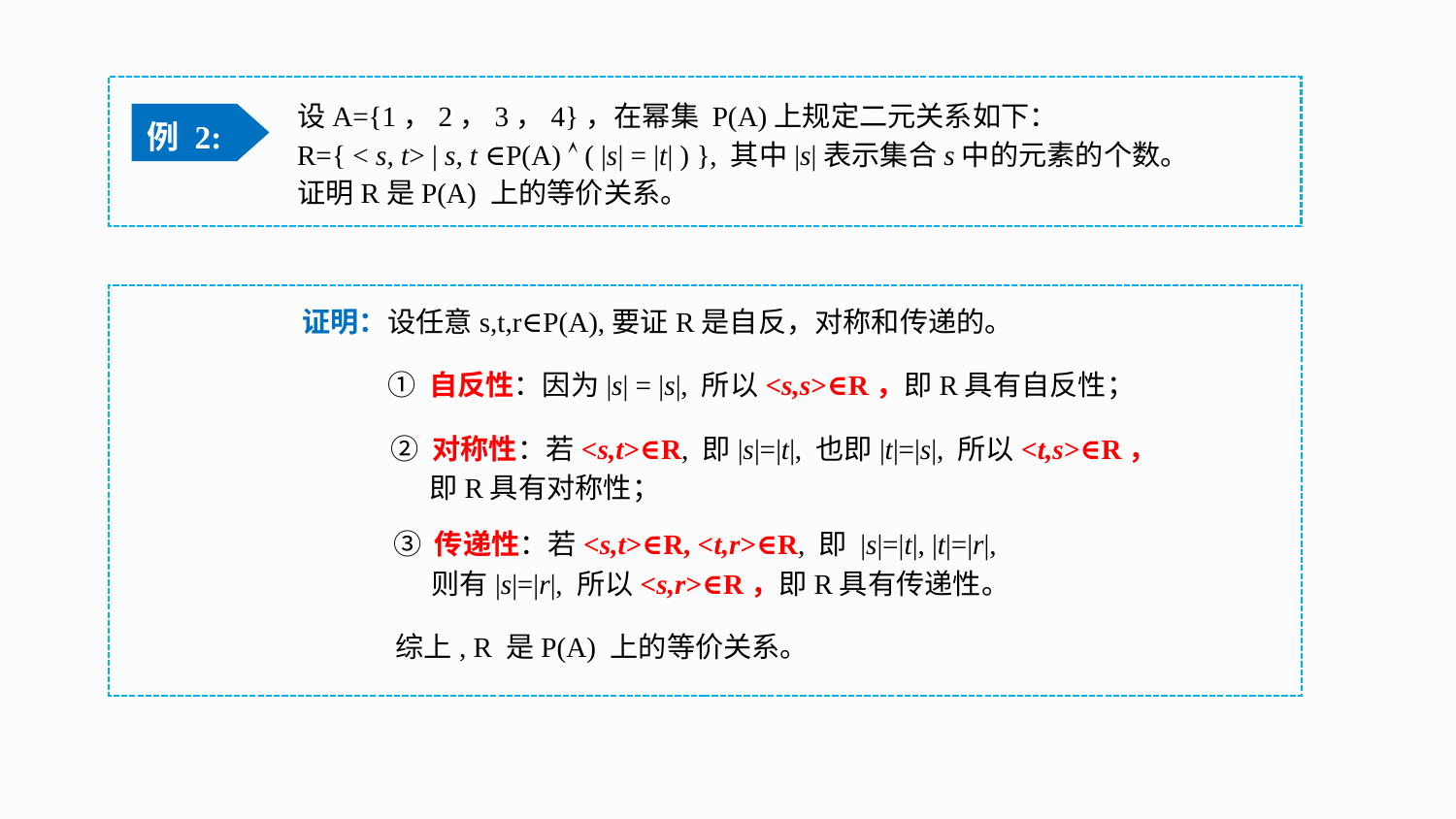

设A={1，2，3，4}，在幂集 P(A)上规定二元关系如下：
R={ < s, t> | s, t ∈P(A) ∧ ( |s| = |t| ) }, 其中|s|表示集合s中的元素的个数。
证明R是P(A) 上的等价关系。
例 2:

证明：设任意s,t,r∈P(A),要证R是自反，对称和传递的。
① 自反性：因为|s| = |s|, 所以<s,s>∈R，即R具有自反性；
② 对称性：若<s,t>∈R, 即|s|=|t|, 也即|t|=|s|, 所以<t,s>∈R，
     即R具有对称性；
③ 传递性：若<s,t>∈R, <t,r>∈R, 即 |s|=|t|, |t|=|r|,
     则有|s|=|r|, 所以<s,r>∈R，即R具有传递性。
综上, R 是P(A) 上的等价关系。